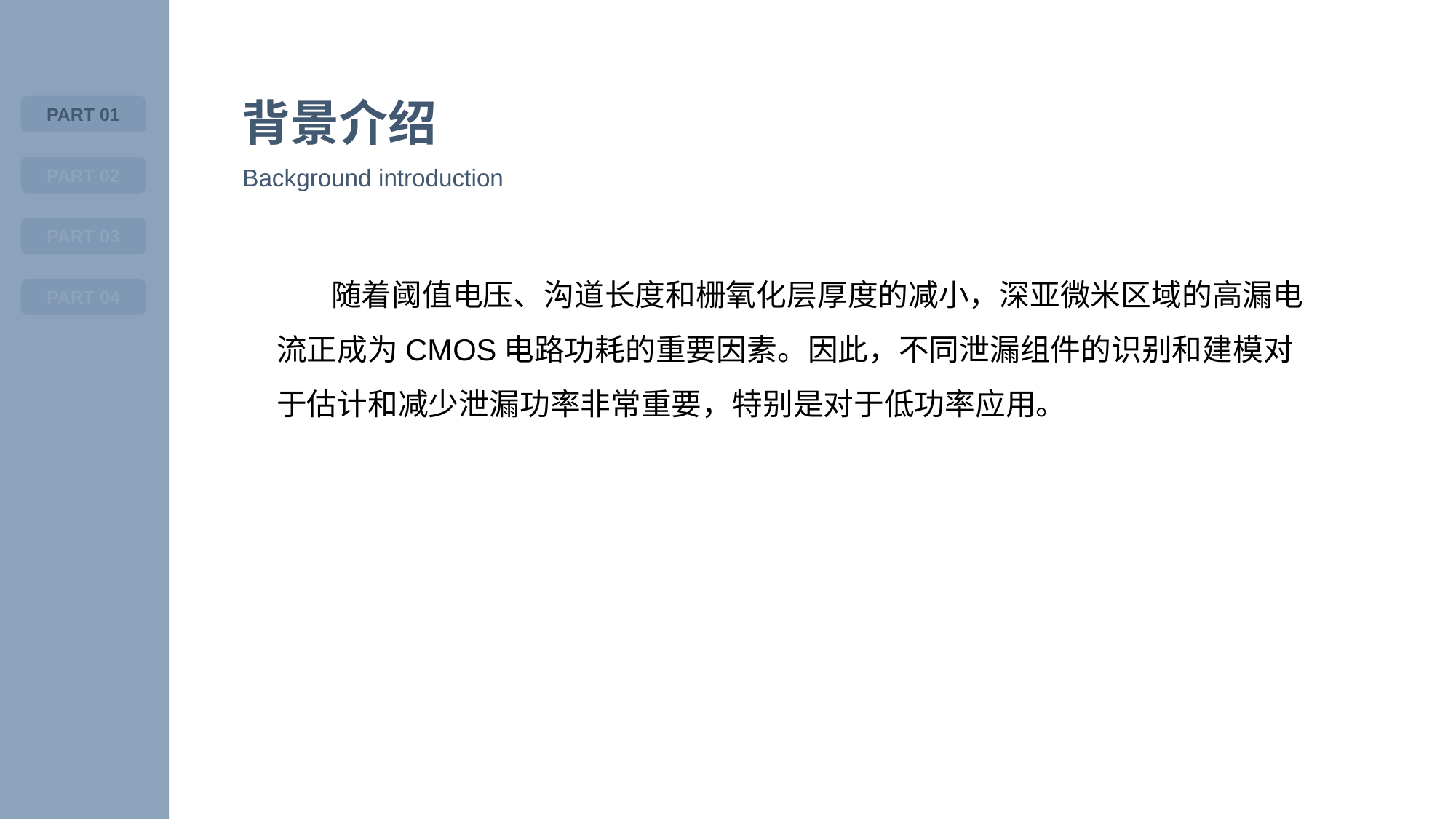

背景介绍

PART 01

Background introduction
PART 02

PART 03
随着阈值电压、沟道长度和栅氧化层厚度的减小，深亚微米区域的高漏电流正成为CMOS电路功耗的重要因素。因此，不同泄漏组件的识别和建模对于估计和减少泄漏功率非常重要，特别是对于低功率应用。

PART 04